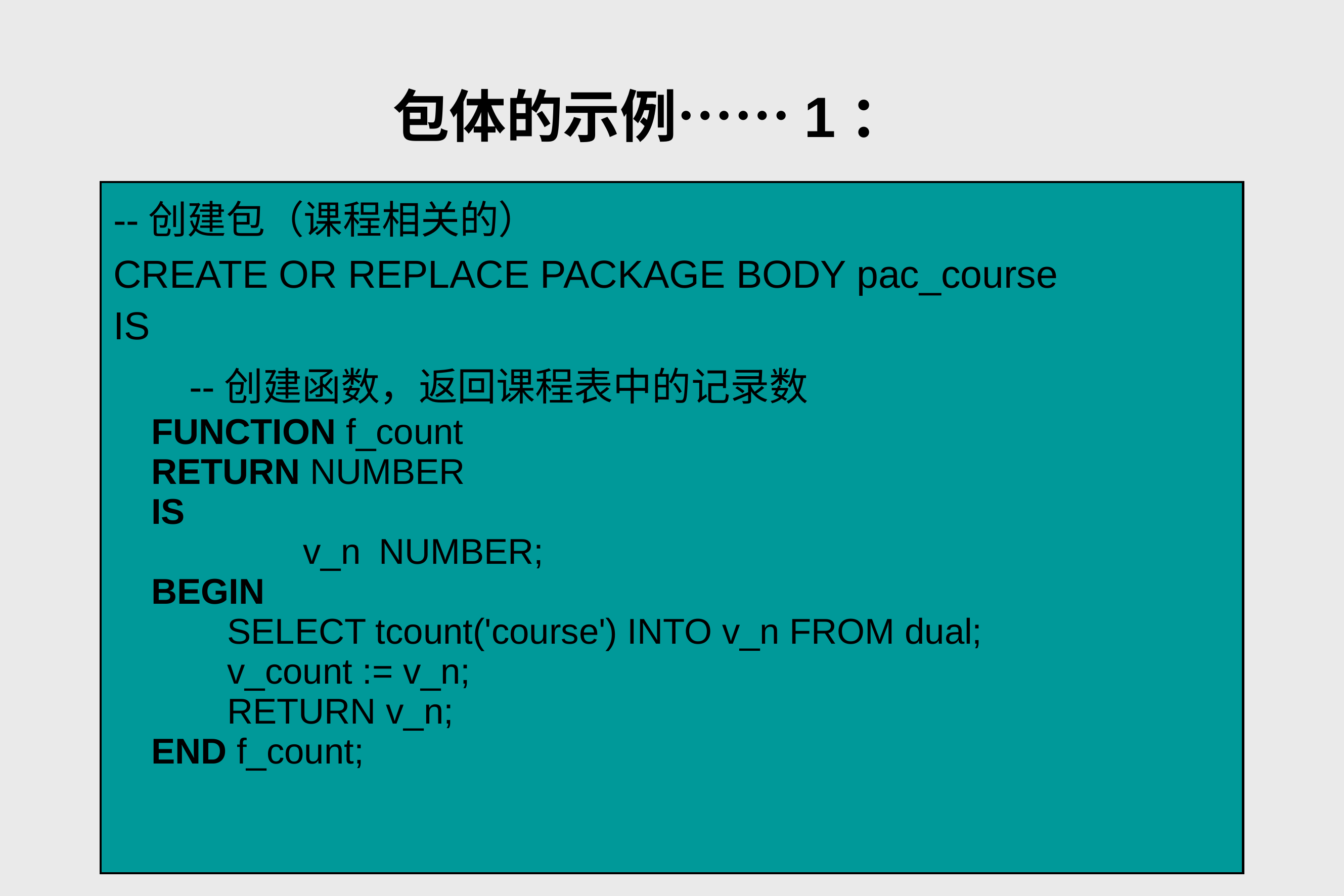

# 包体的示例……1：
| --创建包（课程相关的） CREATE OR REPLACE PACKAGE BODY pac\_course IS --创建函数，返回课程表中的记录数 FUNCTION f\_count RETURN NUMBER IS v\_n NUMBER; BEGIN SELECT tcount('course') INTO v\_n FROM dual; v\_count := v\_n; RETURN v\_n; END f\_count; |
| --- |